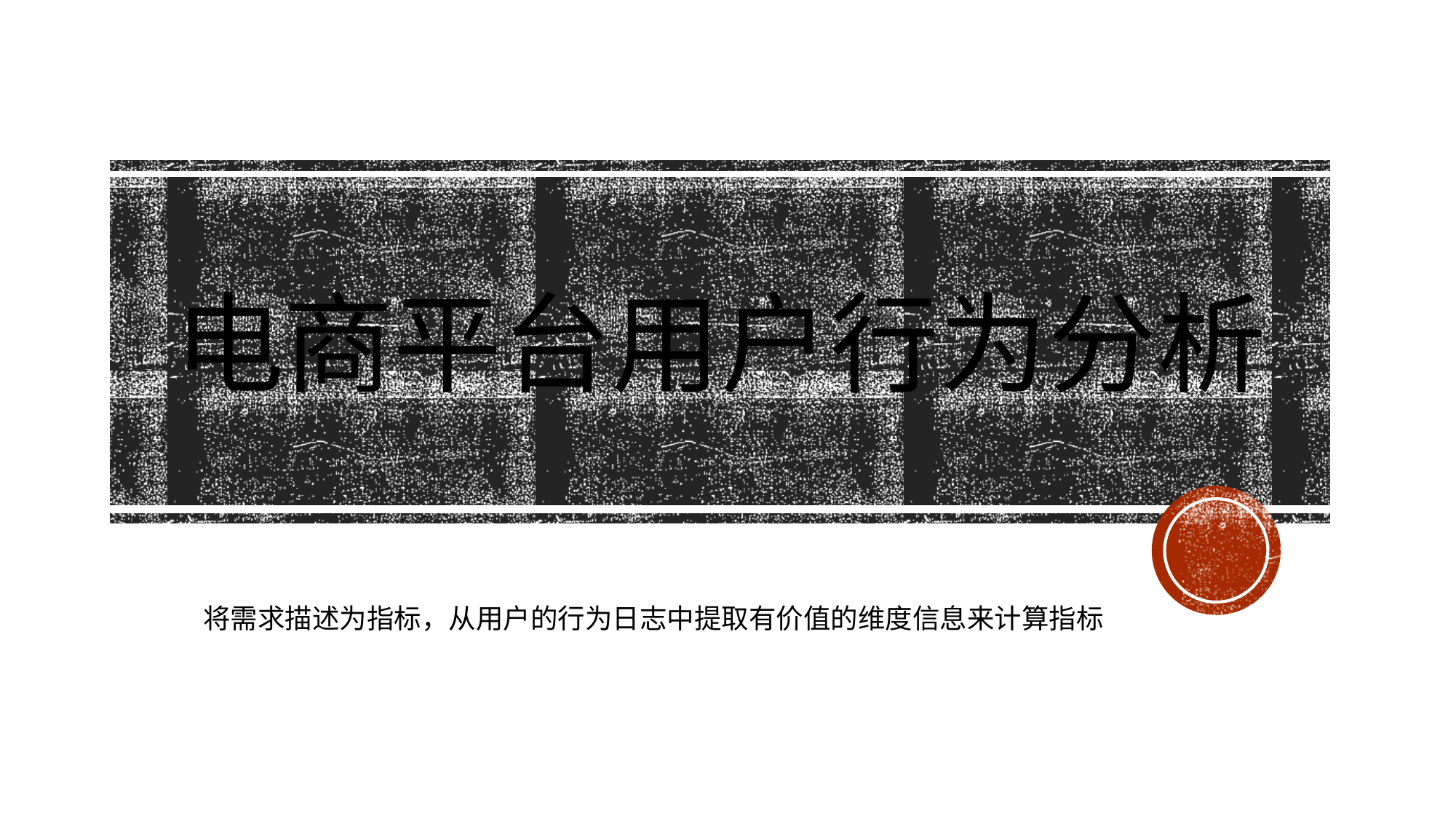

# 电商平台用户行为分析
将需求描述为指标，从用户的行为日志中提取有价值的维度信息来计算指标